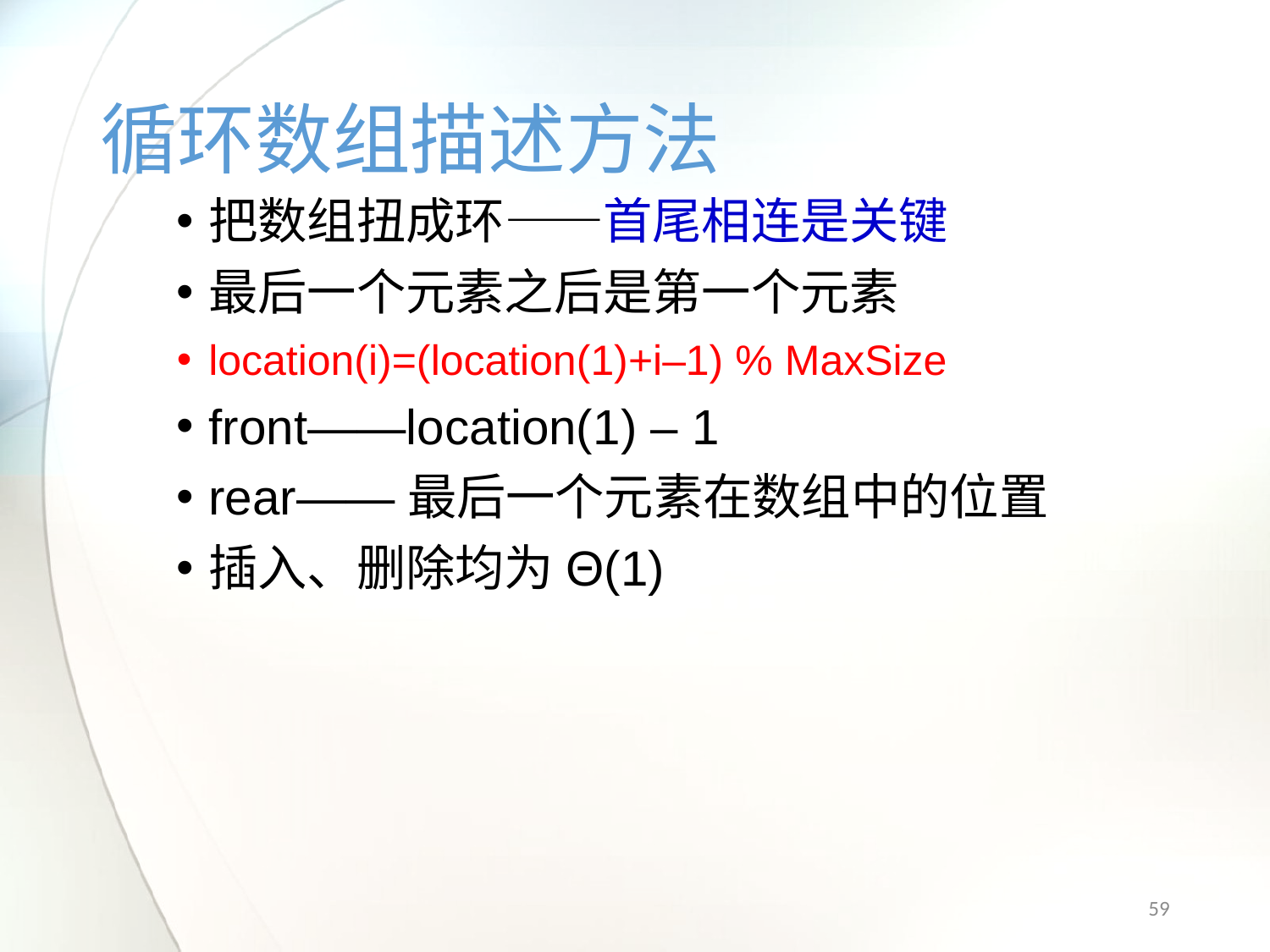

# 循环数组描述方法
把数组扭成环——首尾相连是关键
最后一个元素之后是第一个元素
location(i)=(location(1)+i–1) % MaxSize
front——location(1) – 1
rear——最后一个元素在数组中的位置
插入、删除均为Θ(1)

59